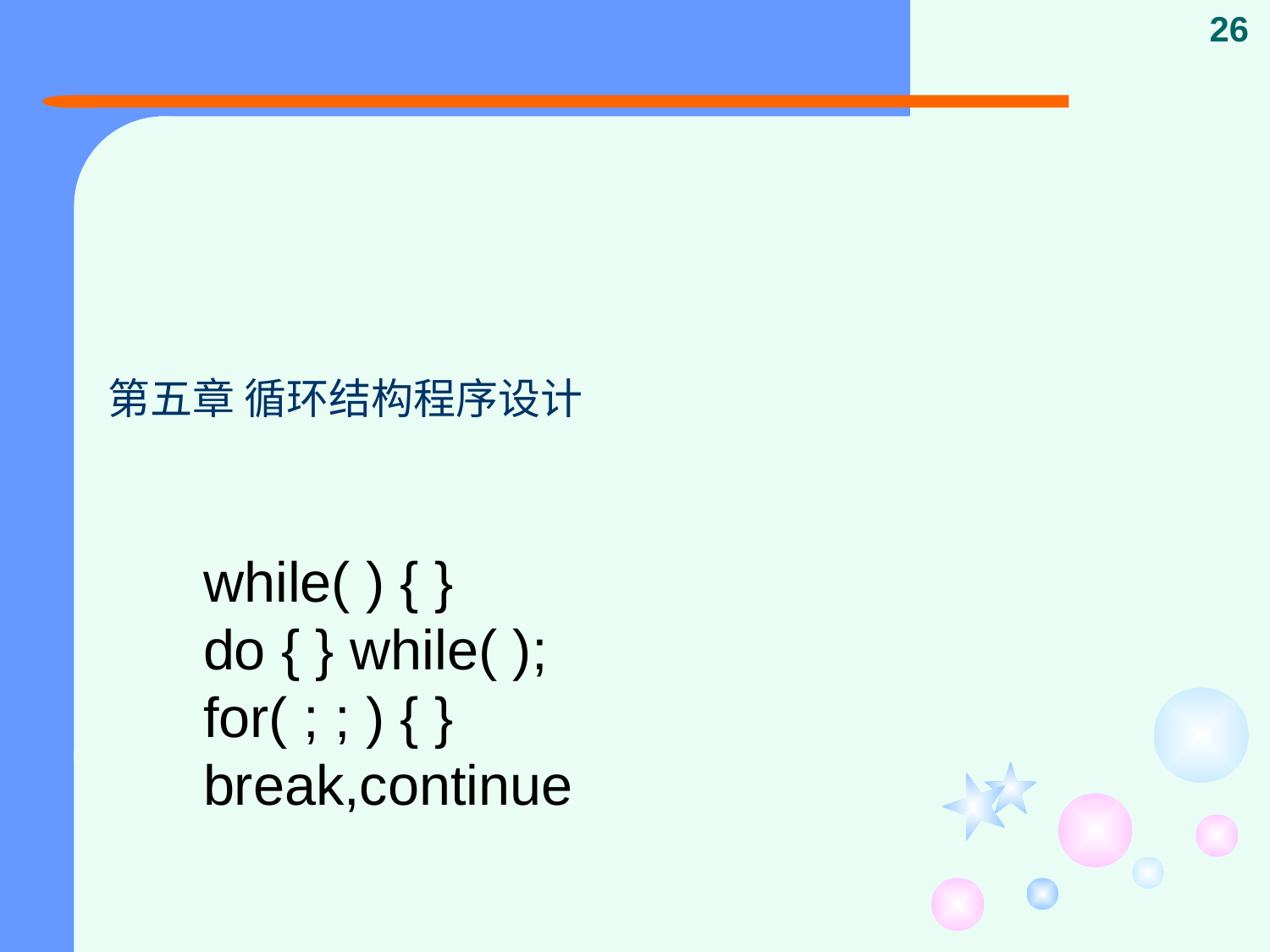

26
第五章 循环结构程序设计
while( ) { }
do { } while( );
for( ; ; ) { }
break,continue